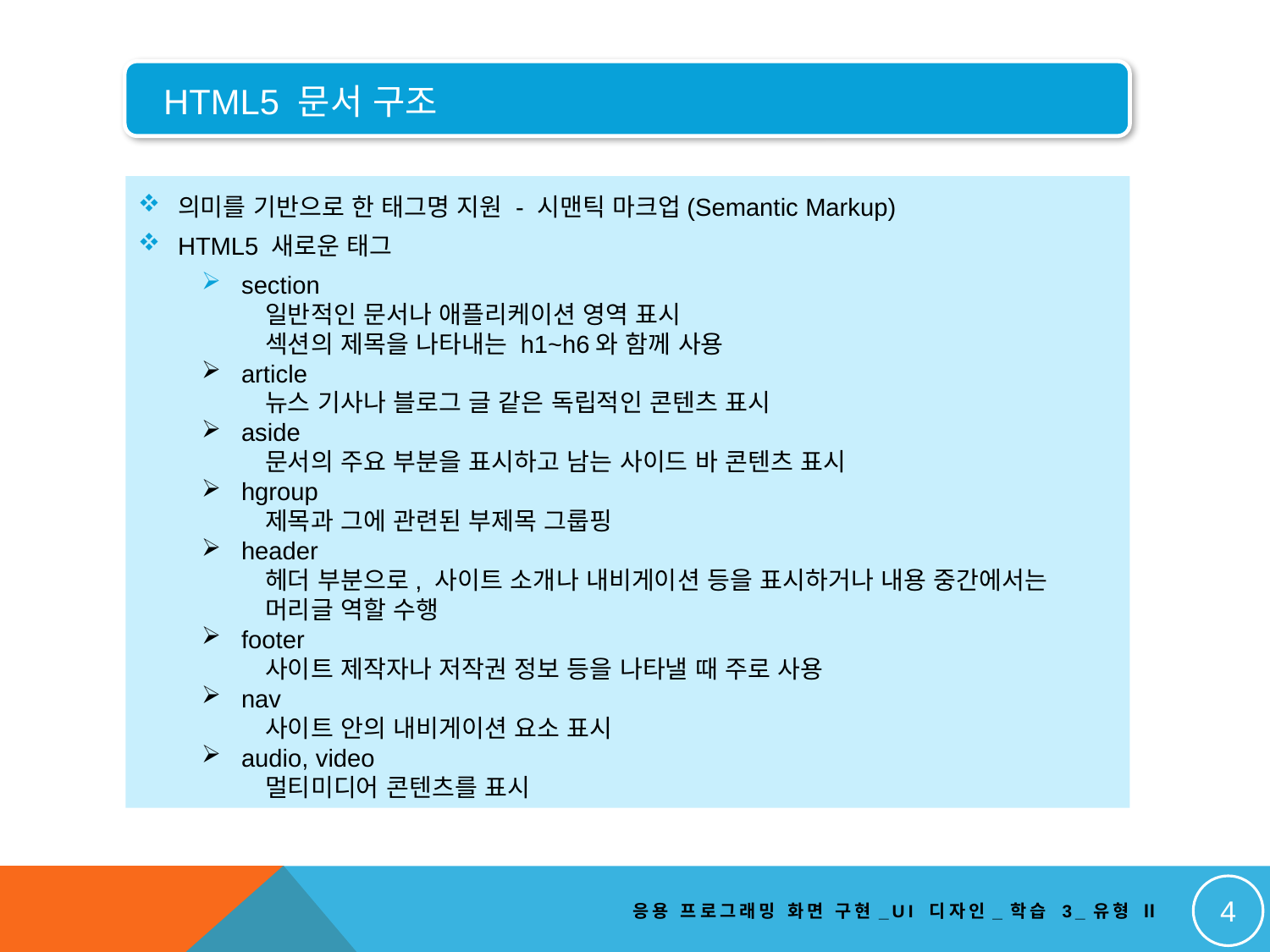

Html5 문서 구조
의미를 기반으로 한 태그명 지원 - 시맨틱 마크업(Semantic Markup)
HTML5 새로운 태그
section
일반적인 문서나 애플리케이션 영역 표시
섹션의 제목을 나타내는 h1~h6와 함께 사용
article
뉴스 기사나 블로그 글 같은 독립적인 콘텐츠 표시
aside
문서의 주요 부분을 표시하고 남는 사이드 바 콘텐츠 표시
hgroup
제목과 그에 관련된 부제목 그룹핑
header
헤더 부분으로, 사이트 소개나 내비게이션 등을 표시하거나 내용 중간에서는 머리글 역할 수행
footer
사이트 제작자나 저작권 정보 등을 나타낼 때 주로 사용
nav
사이트 안의 내비게이션 요소 표시
audio, video
멀티미디어 콘텐츠를 표시
4
응용 프로그래밍 화면 구현_UI 디자인_학습 3_유형 Ⅱ